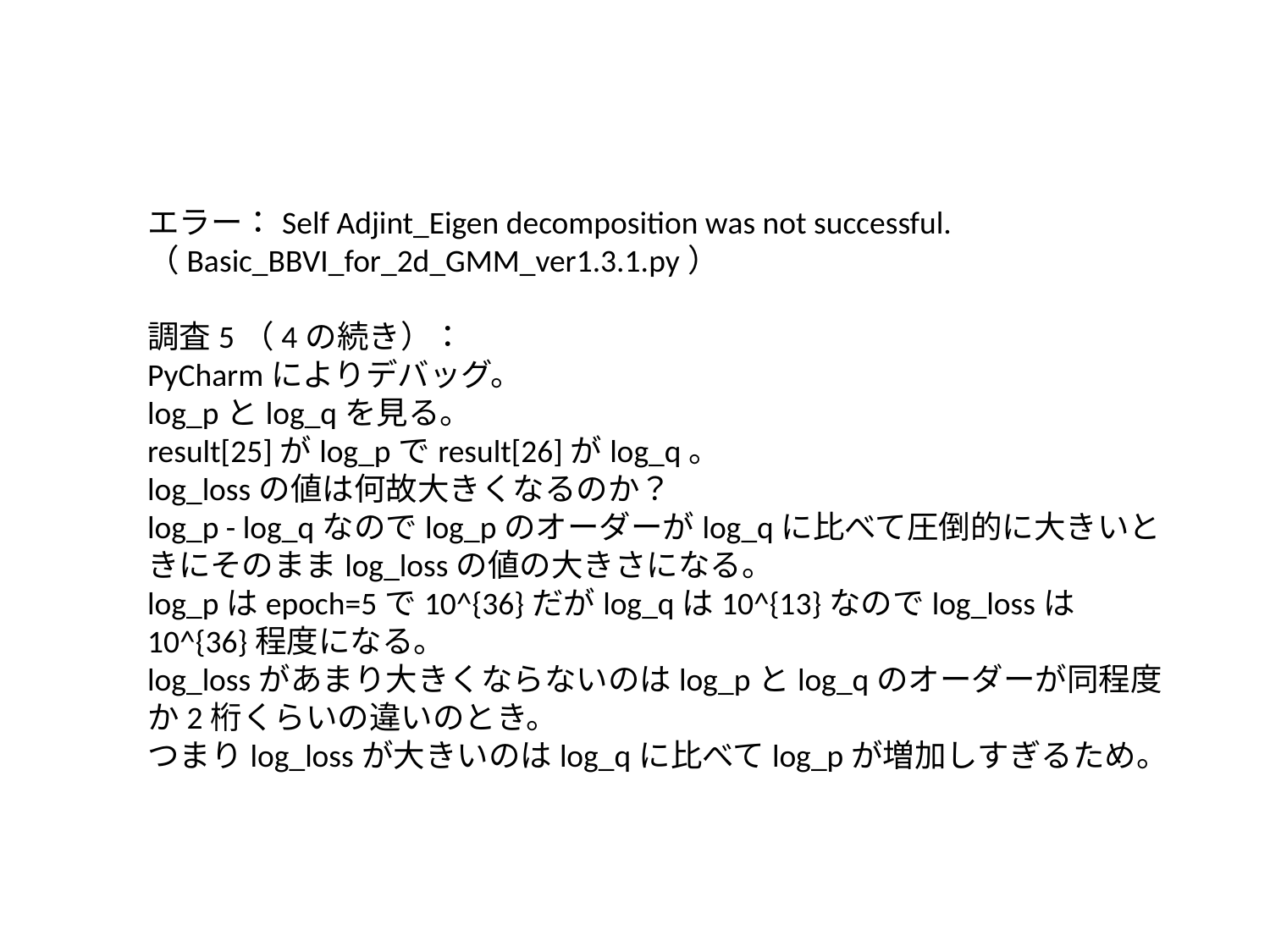

エラー：Self Adjint_Eigen decomposition was not successful.
（Basic_BBVI_for_2d_GMM_ver1.3.1.py）

調査5（4の続き）：
PyCharmによりデバッグ。
log_pとlog_qを見る。
result[25]がlog_pでresult[26]がlog_q。
log_lossの値は何故大きくなるのか？
log_p - log_qなのでlog_pのオーダーがlog_qに比べて圧倒的に大きいときにそのままlog_lossの値の大きさになる。
log_pはepoch=5で10^{36}だがlog_qは10^{13}なのでlog_lossは10^{36}程度になる。
log_lossがあまり大きくならないのはlog_pとlog_qのオーダーが同程度か2桁くらいの違いのとき。
つまりlog_lossが大きいのはlog_qに比べてlog_pが増加しすぎるため。